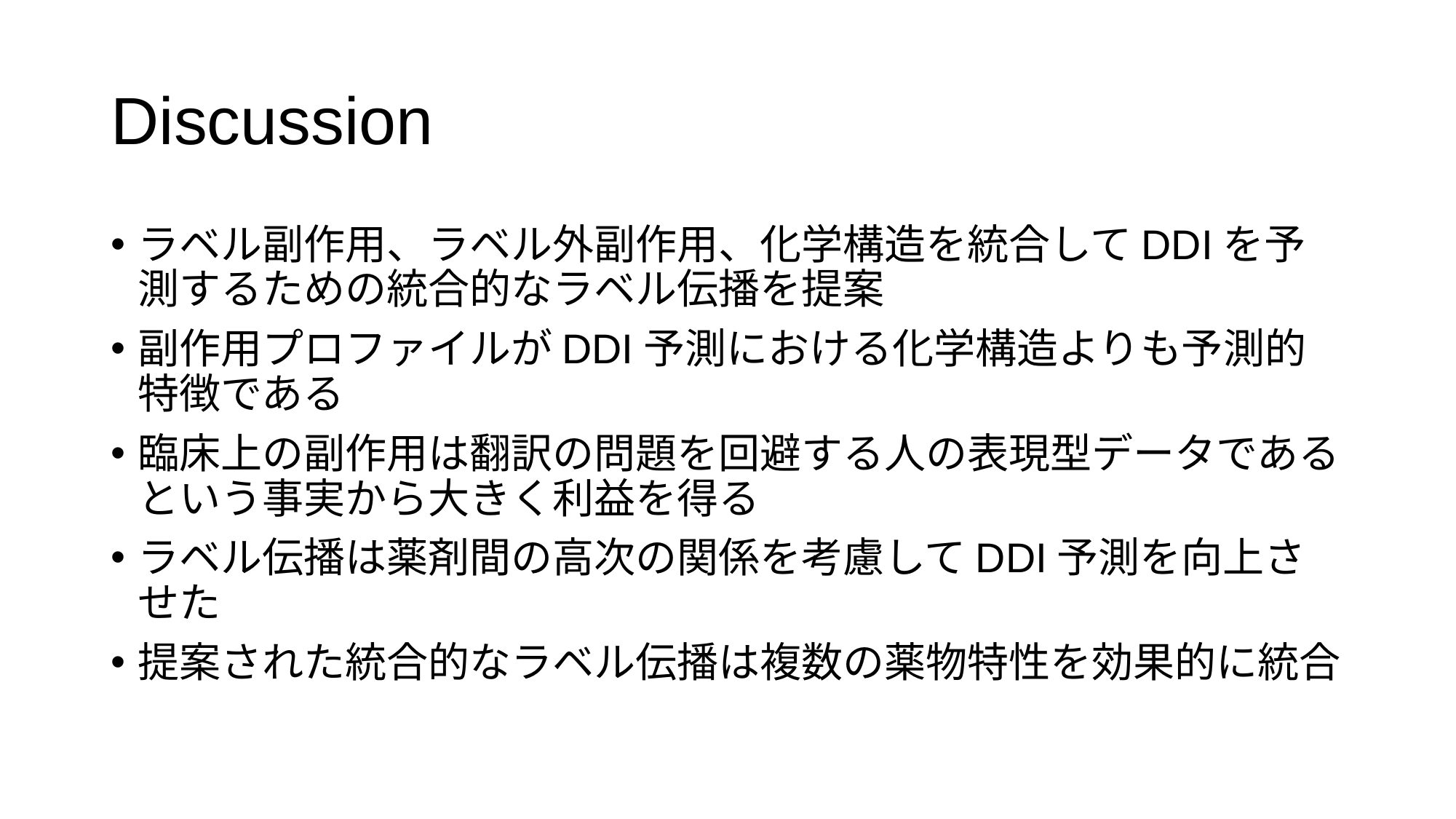

# Discussion
ラベル副作用、ラベル外副作用、化学構造を統合してDDIを予測するための統合的なラベル伝播を提案
副作用プロファイルがDDI予測における化学構造よりも予測的特徴である
臨床上の副作用は翻訳の問題を回避する人の表現型データであるという事実から大きく利益を得る
ラベル伝播は薬剤間の高次の関係を考慮してDDI予測を向上させた
提案された統合的なラベル伝播は複数の薬物特性を効果的に統合